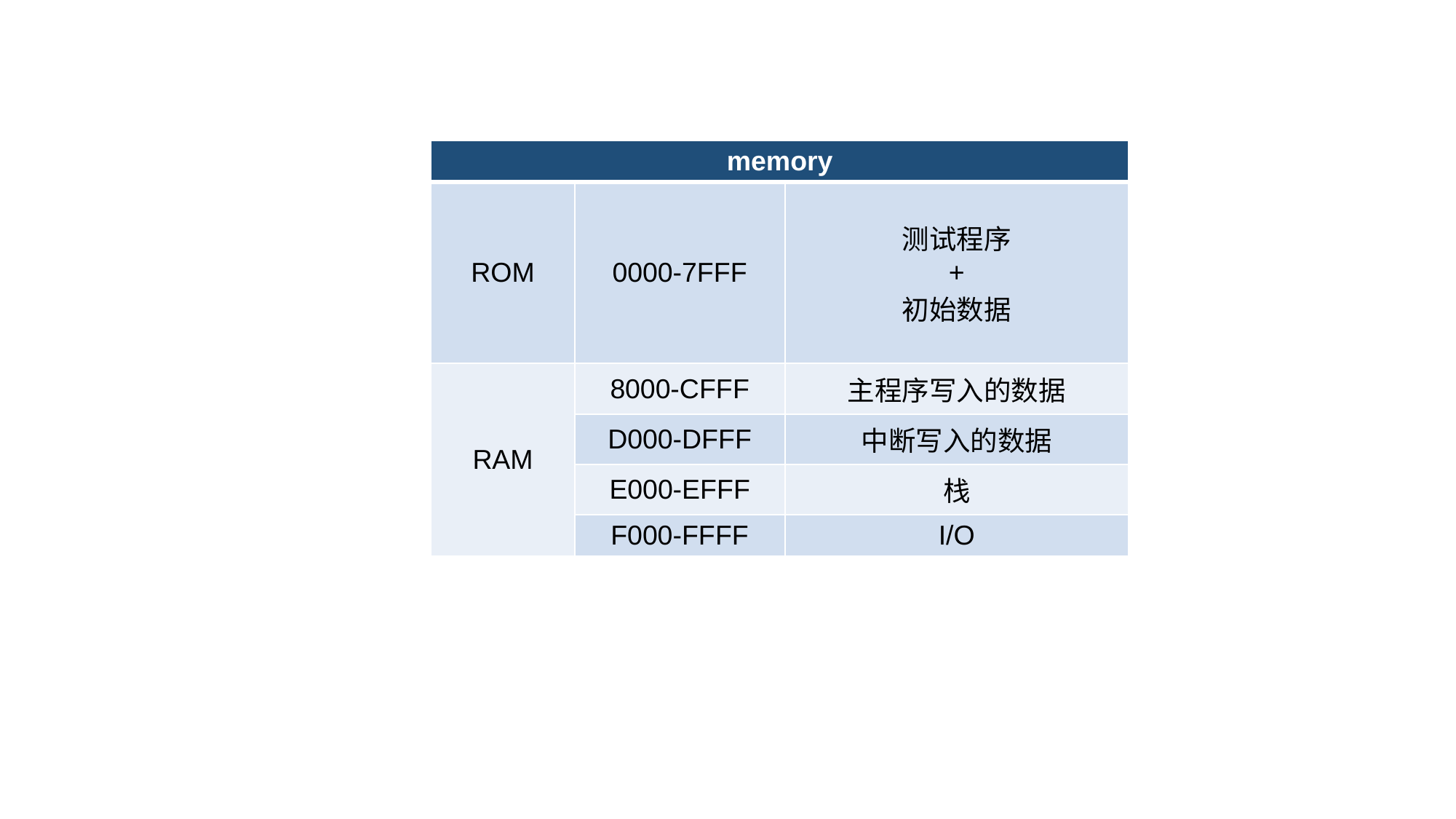

| memory |  |  |
| --- | --- | --- |
| ROM | 0000-7FFF | 测试程序 + 初始数据 |
| RAM | 8000-CFFF | 主程序写入的数据 |
|  | D000-DFFF | 中断写入的数据 |
|  | E000-EFFF | 栈 |
|  | F000-FFFF | I/O |